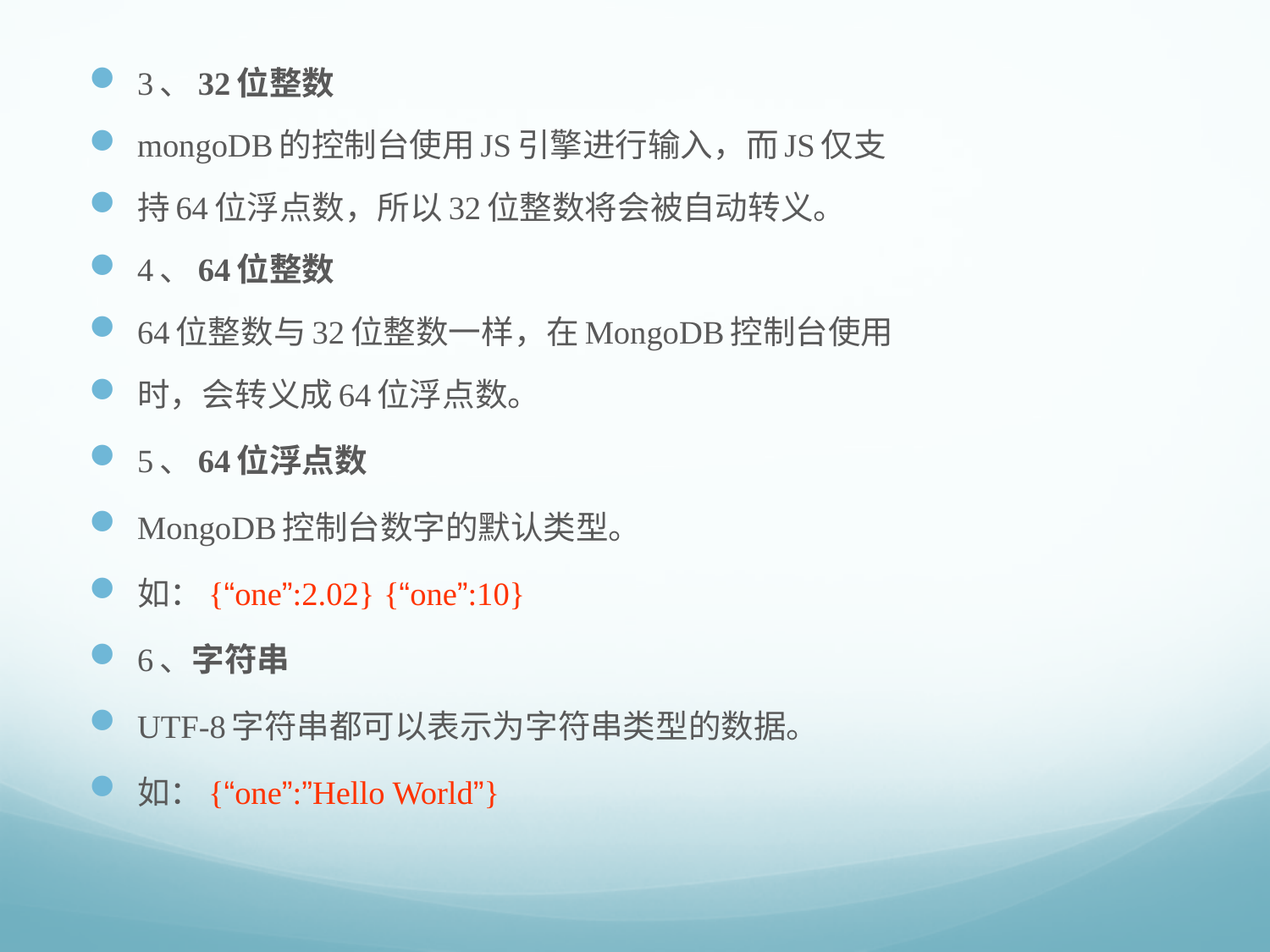

3、32位整数
mongoDB的控制台使用JS引擎进行输入，而JS仅支
持64位浮点数，所以32位整数将会被自动转义。
4、64位整数
64位整数与32位整数一样，在MongoDB控制台使用
时，会转义成64位浮点数。
5、64位浮点数
MongoDB控制台数字的默认类型。
如：{“one”:2.02} {“one”:10}
6、字符串
UTF-8字符串都可以表示为字符串类型的数据。
如：{“one”:”Hello World”}